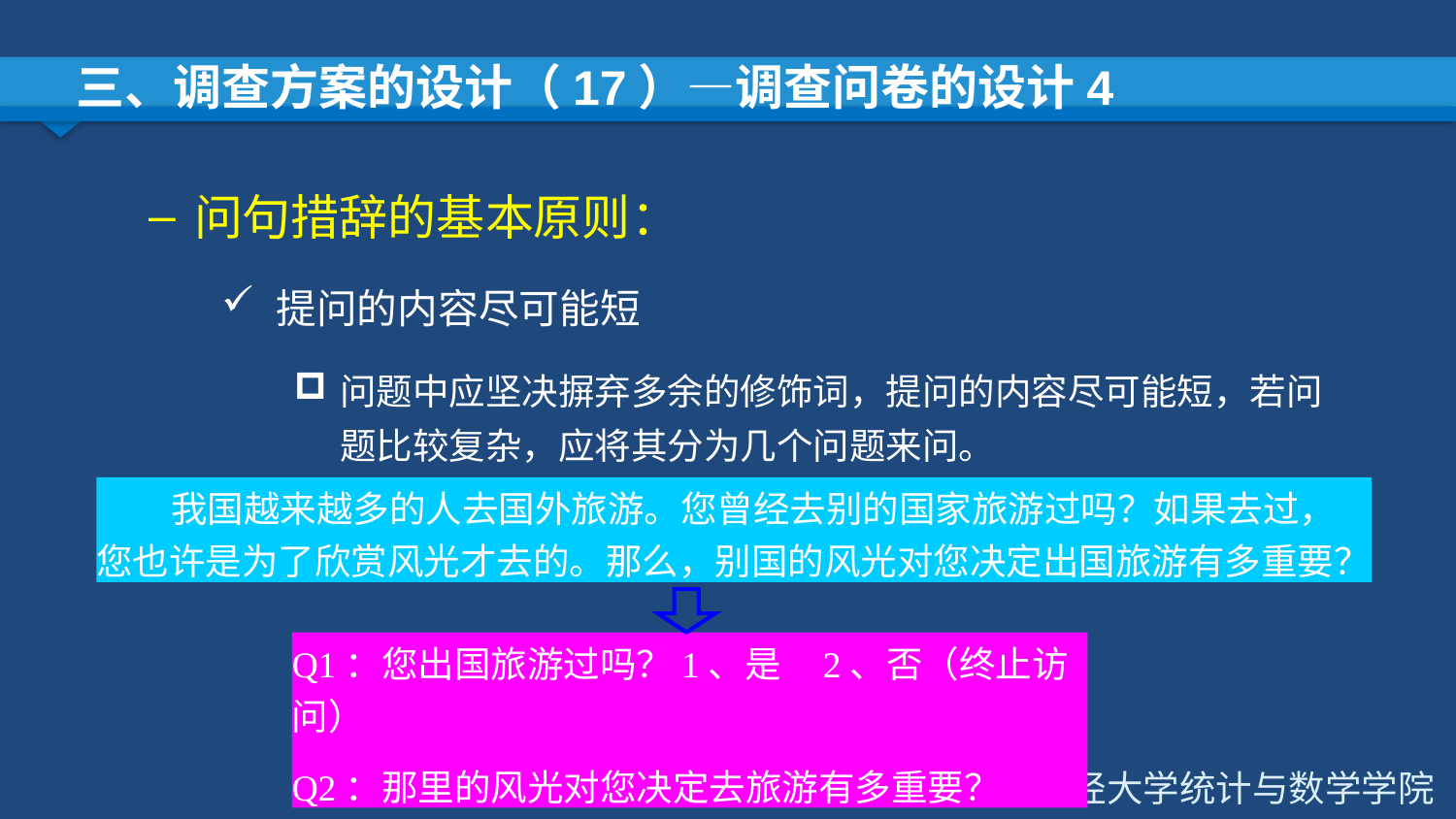

# 三、调查方案的设计（17）—调查问卷的设计4
问句措辞的基本原则：
提问的内容尽可能短
问题中应坚决摒弃多余的修饰词，提问的内容尽可能短，若问题比较复杂，应将其分为几个问题来问。
        我国越来越多的人去国外旅游。您曾经去别的国家旅游过吗？如果去过，您也许是为了欣赏风光才去的。那么，别国的风光对您决定出国旅游有多重要？

Q1：您出国旅游过吗？1、是    2、否（终止访问）
Q2：那里的风光对您决定去旅游有多重要？